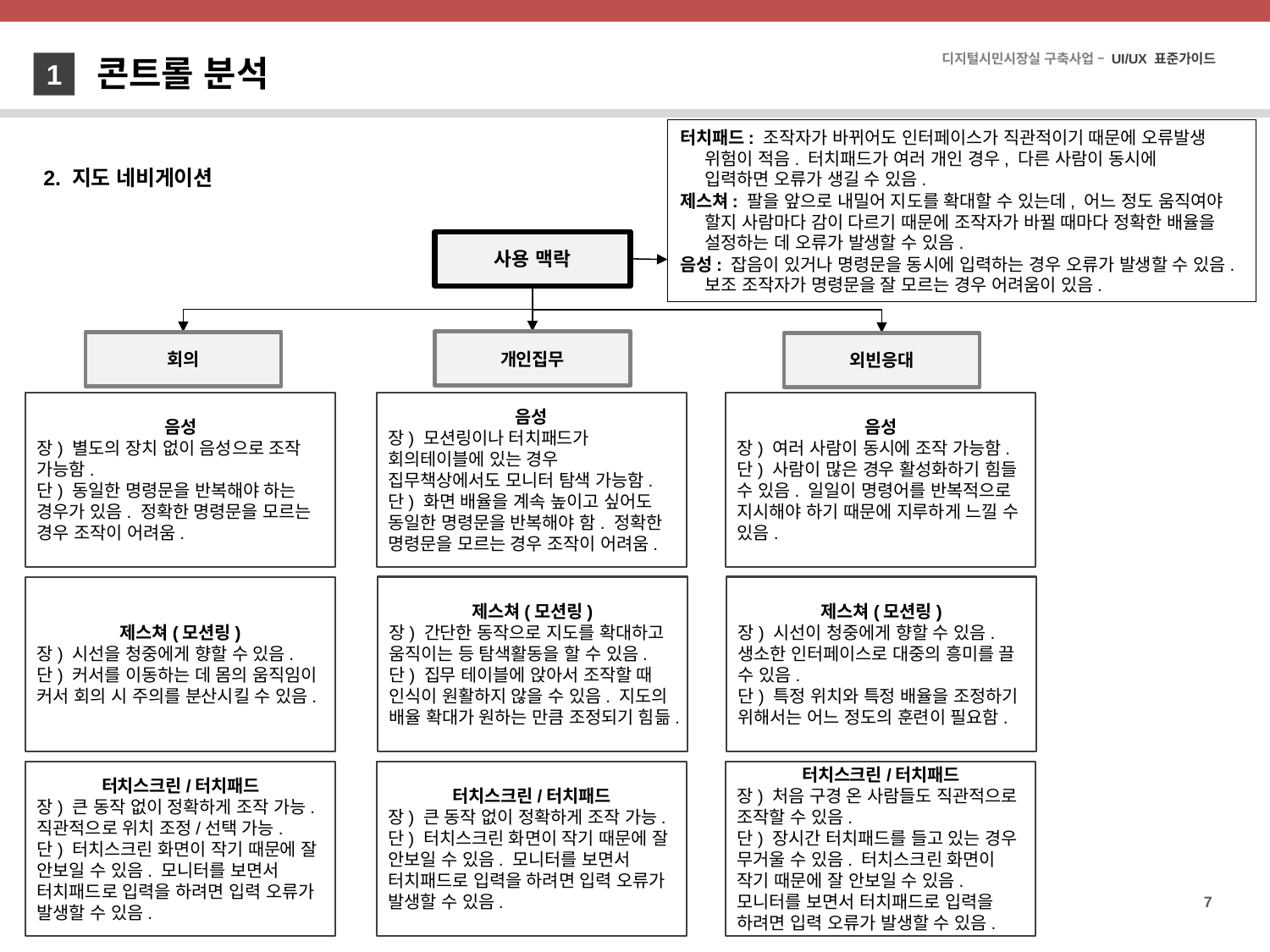

콘트롤 분석
1
터치패드: 조작자가 바뀌어도 인터페이스가 직관적이기 때문에 오류발생 위험이 적음. 터치패드가 여러 개인 경우, 다른 사람이 동시에
입력하면 오류가 생길 수 있음.
제스쳐: 팔을 앞으로 내밀어 지도를 확대할 수 있는데, 어느 정도 움직여야 할지 사람마다 감이 다르기 때문에 조작자가 바뀔 때마다 정확한 배율을 설정하는 데 오류가 발생할 수 있음.
음성: 잡음이 있거나 명령문을 동시에 입력하는 경우 오류가 발생할 수 있음. 보조 조작자가 명령문을 잘 모르는 경우 어려움이 있음.
2. 지도 네비게이션
사용 맥락
개인집무
회의
외빈응대
음성
장) 별도의 장치 없이 음성으로 조작 가능함.
단) 동일한 명령문을 반복해야 하는 경우가 있음. 정확한 명령문을 모르는 경우 조작이 어려움.
음성
장) 모션링이나 터치패드가 회의테이블에 있는 경우 집무책상에서도 모니터 탐색 가능함.
단) 화면 배율을 계속 높이고 싶어도 동일한 명령문을 반복해야 함. 정확한 명령문을 모르는 경우 조작이 어려움.
음성
장) 여러 사람이 동시에 조작 가능함.
단) 사람이 많은 경우 활성화하기 힘들 수 있음. 일일이 명령어를 반복적으로 지시해야 하기 때문에 지루하게 느낄 수 있음.
제스쳐(모션링)
장) 간단한 동작으로 지도를 확대하고 움직이는 등 탐색활동을 할 수 있음.
단) 집무 테이블에 앉아서 조작할 때 인식이 원활하지 않을 수 있음. 지도의 배율 확대가 원하는 만큼 조정되기 힘듦.
제스쳐(모션링)
장) 시선이 청중에게 향할 수 있음. 생소한 인터페이스로 대중의 흥미를 끌 수 있음.
단) 특정 위치와 특정 배율을 조정하기 위해서는 어느 정도의 훈련이 필요함.
제스쳐(모션링)
장) 시선을 청중에게 향할 수 있음.
단) 커서를 이동하는 데 몸의 움직임이 커서 회의 시 주의를 분산시킬 수 있음.
터치스크린/터치패드
장) 큰 동작 없이 정확하게 조작 가능.
직관적으로 위치 조정/선택 가능.
단) 터치스크린 화면이 작기 때문에 잘 안보일 수 있음. 모니터를 보면서 터치패드로 입력을 하려면 입력 오류가 발생할 수 있음.
터치스크린/터치패드
장) 큰 동작 없이 정확하게 조작 가능.
단) 터치스크린 화면이 작기 때문에 잘 안보일 수 있음. 모니터를 보면서 터치패드로 입력을 하려면 입력 오류가 발생할 수 있음.
터치스크린/터치패드
장) 처음 구경 온 사람들도 직관적으로 조작할 수 있음.
단) 장시간 터치패드를 들고 있는 경우 무거울 수 있음. 터치스크린 화면이 작기 때문에 잘 안보일 수 있음. 모니터를 보면서 터치패드로 입력을 하려면 입력 오류가 발생할 수 있음.